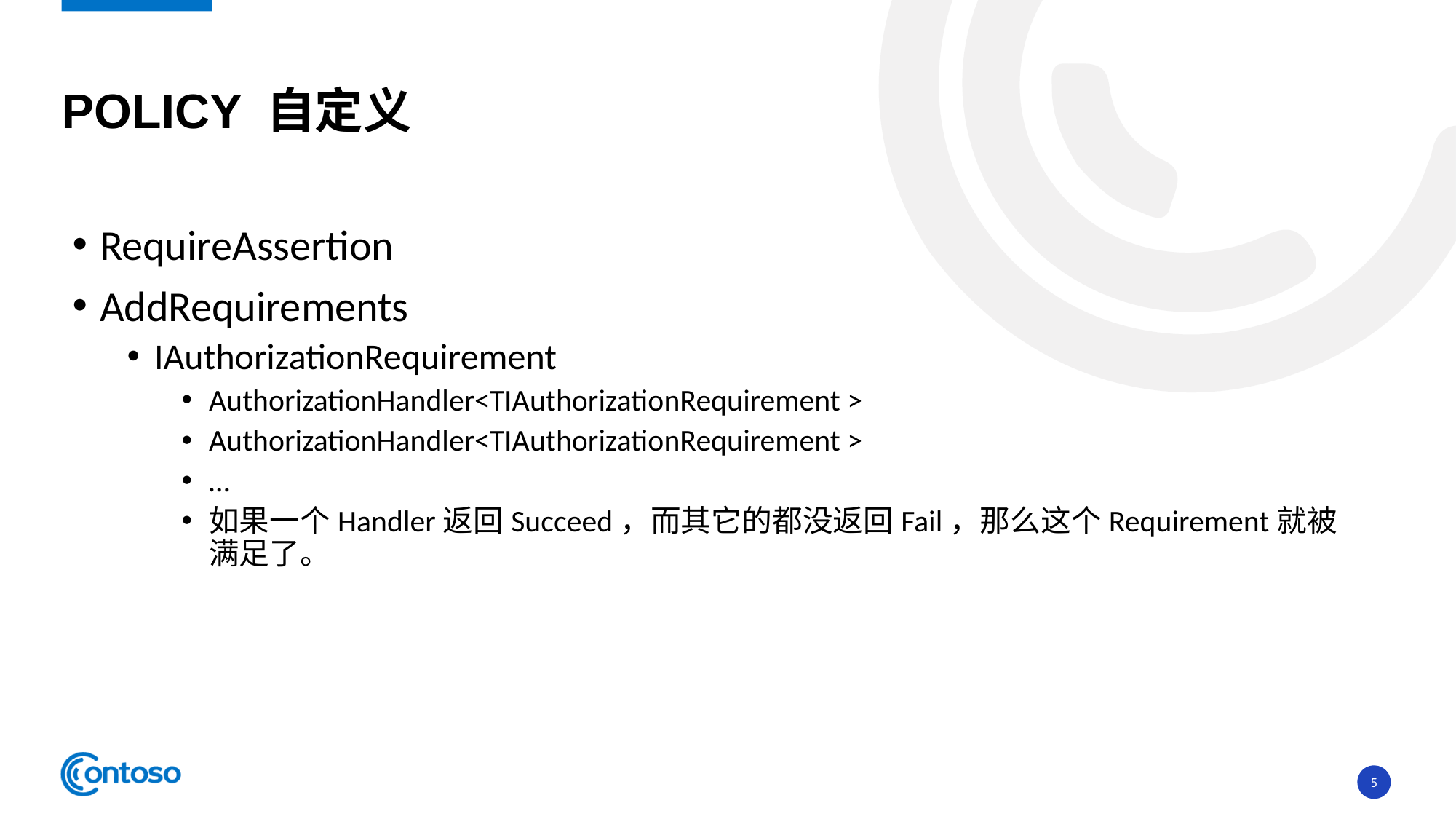

# Policy 自定义
RequireAssertion
AddRequirements
IAuthorizationRequirement
AuthorizationHandler<TIAuthorizationRequirement >
AuthorizationHandler<TIAuthorizationRequirement >
…
如果一个Handler返回Succeed，而其它的都没返回Fail，那么这个Requirement就被满足了。

5